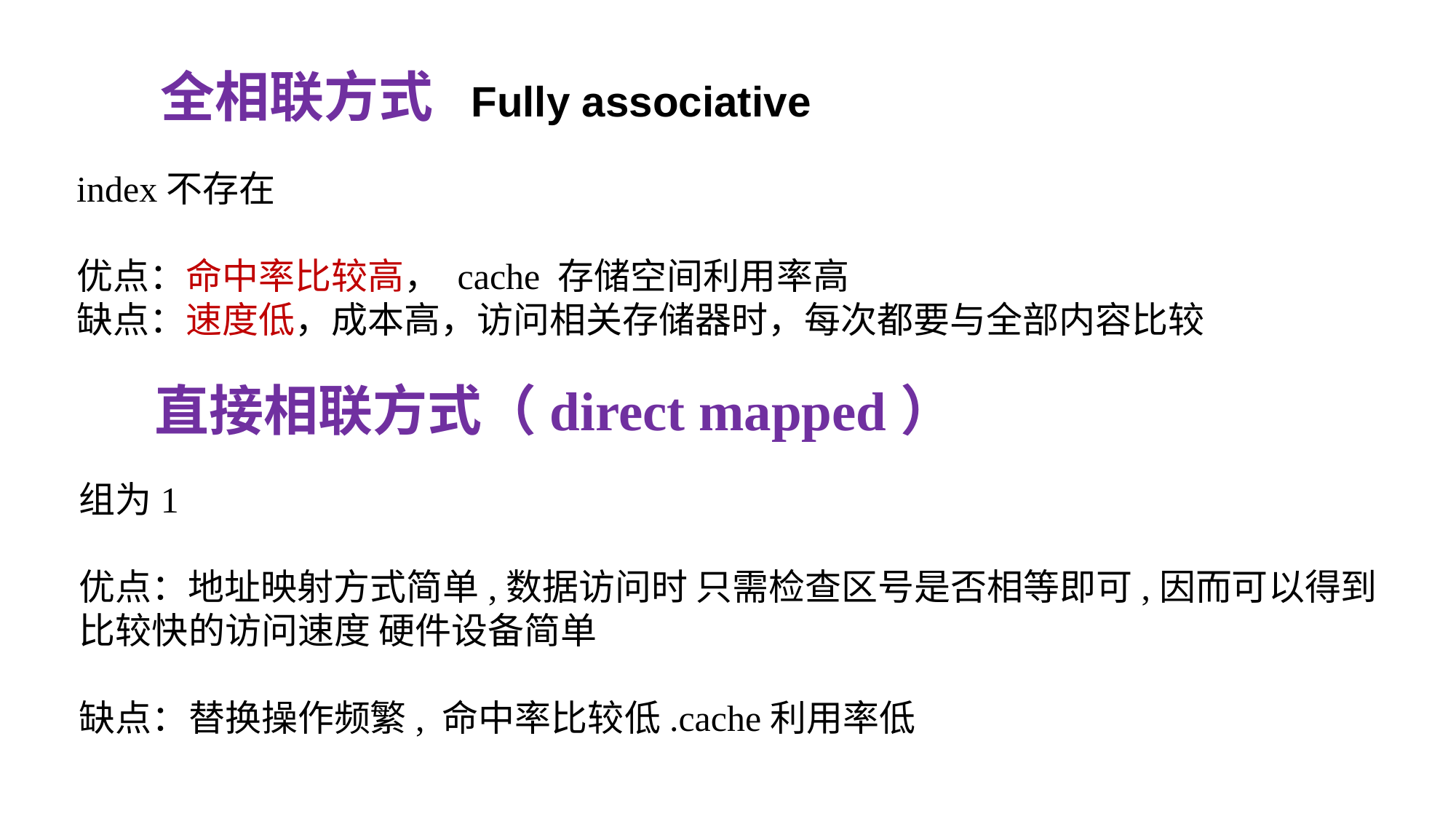

全相联方式  Fully associative
index不存在

优点：命中率比较高， cache 存储空间利用率高
缺点：速度低，成本高，访问相关存储器时，每次都要与全部内容比较
直接相联方式（direct mapped）
组为1

优点：地址映射方式简单,数据访问时 只需检查区号是否相等即可,因而可以得到比较快的访问速度 硬件设备简单

缺点：替换操作频繁, 命中率比较低.cache利用率低